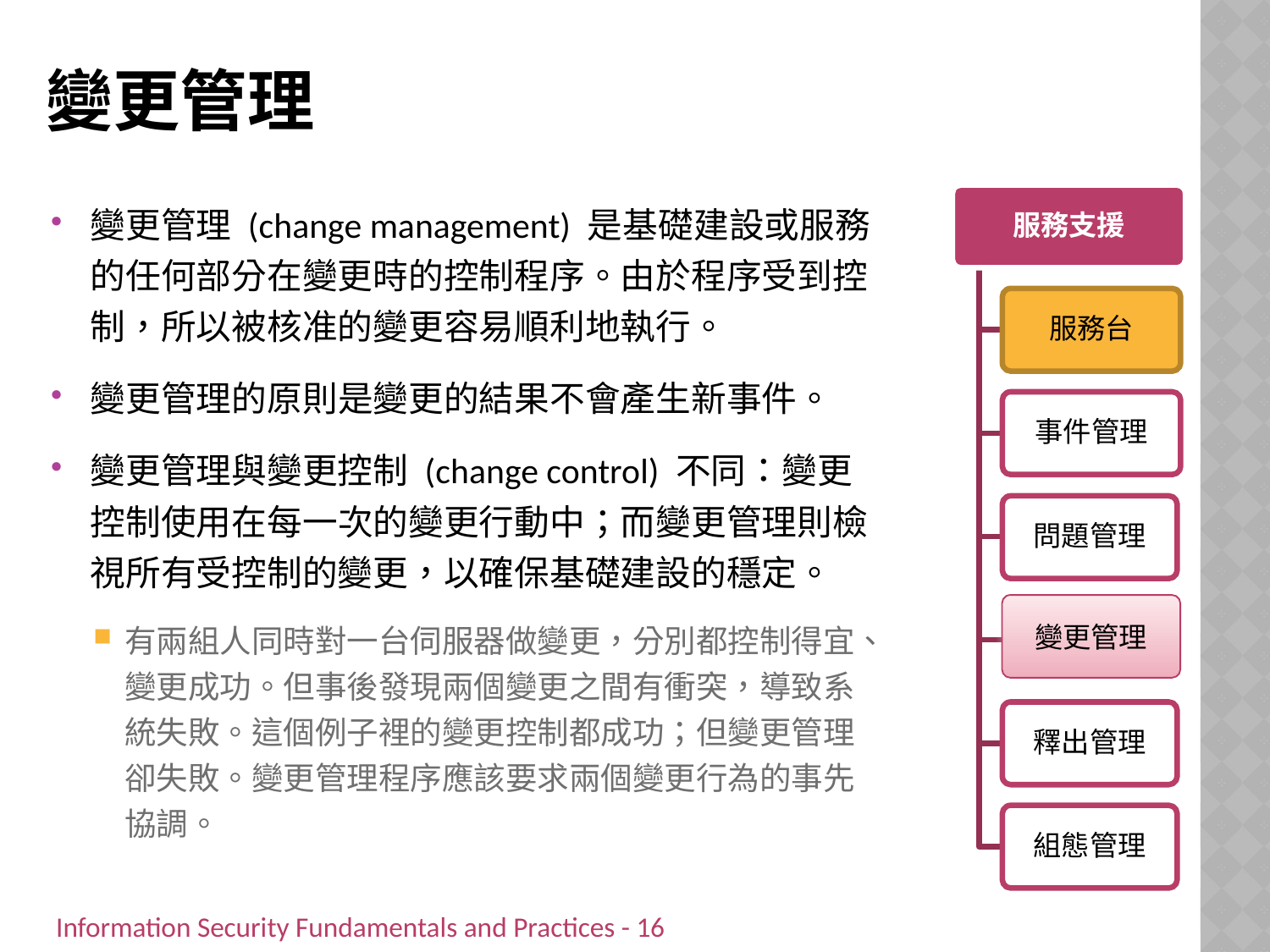

# 變更管理

服務支援
變更管理 (change management) 是基礎建設或服務的任何部分在變更時的控制程序。由於程序受到控制，所以被核准的變更容易順利地執行。
變更管理的原則是變更的結果不會產生新事件。
變更管理與變更控制 (change control) 不同：變更控制使用在每一次的變更行動中；而變更管理則檢視所有受控制的變更，以確保基礎建設的穩定。
有兩組人同時對一台伺服器做變更，分別都控制得宜、變更成功。但事後發現兩個變更之間有衝突，導致系統失敗。這個例子裡的變更控制都成功；但變更管理卻失敗。變更管理程序應該要求兩個變更行為的事先協調。

服務台

事件管理

問題管理
變更管理

釋出管理

組態管理